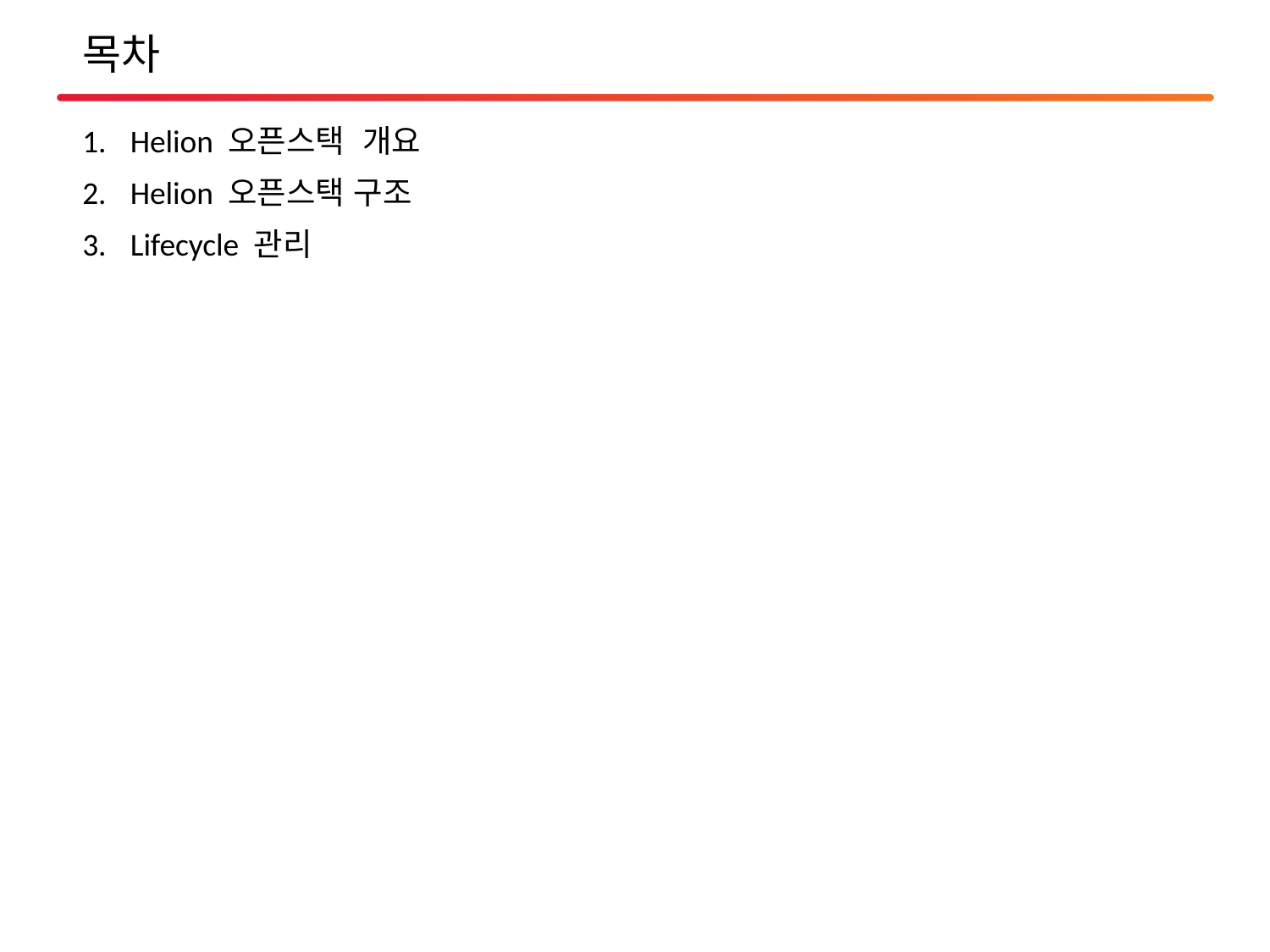

목차
Helion 오픈스택  개요
Helion 오픈스택 구조
Lifecycle 관리